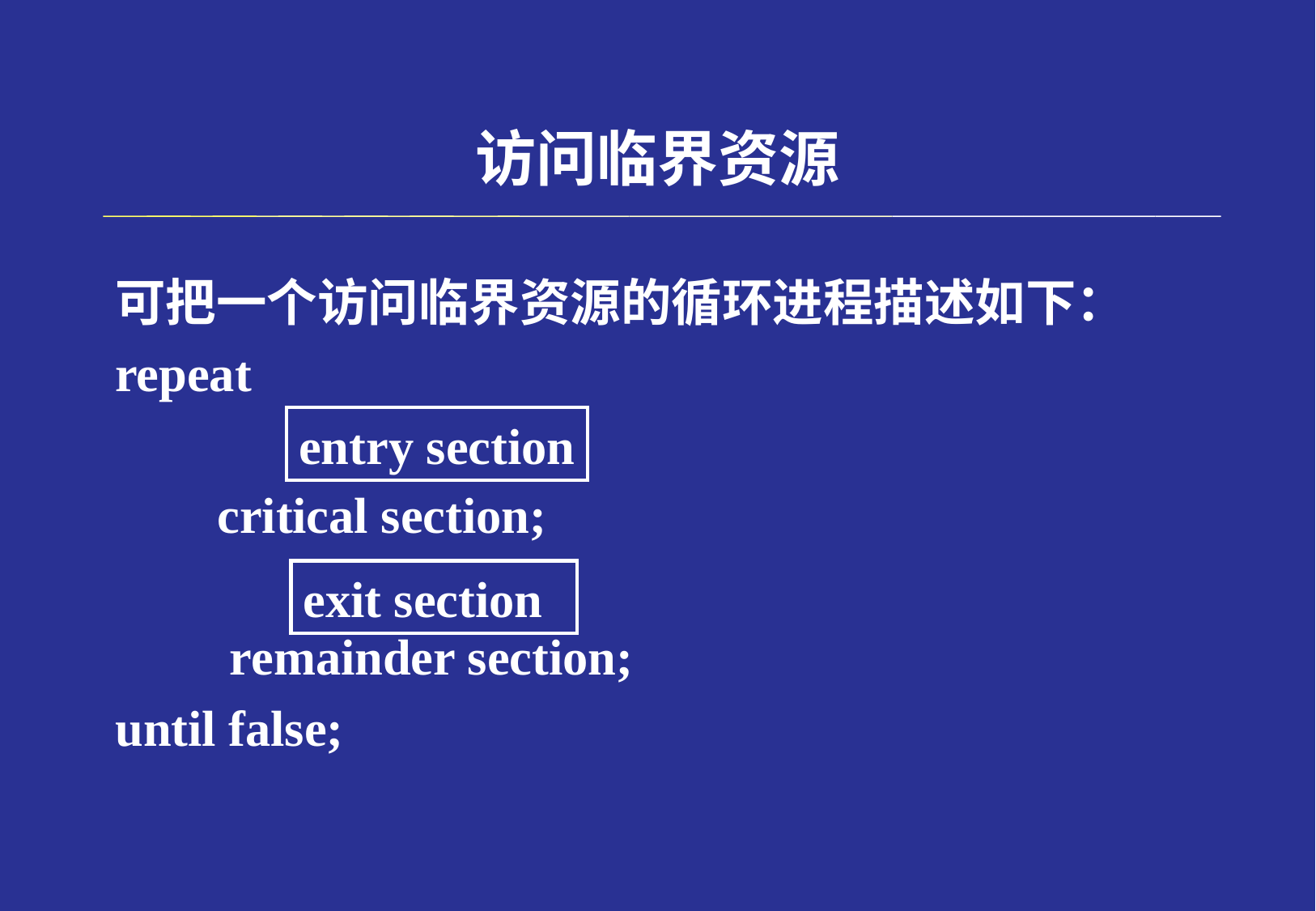

# 访问临界资源
可把一个访问临界资源的循环进程描述如下：
repeat

        critical section;

         remainder section;
until false;

entry section
exit section